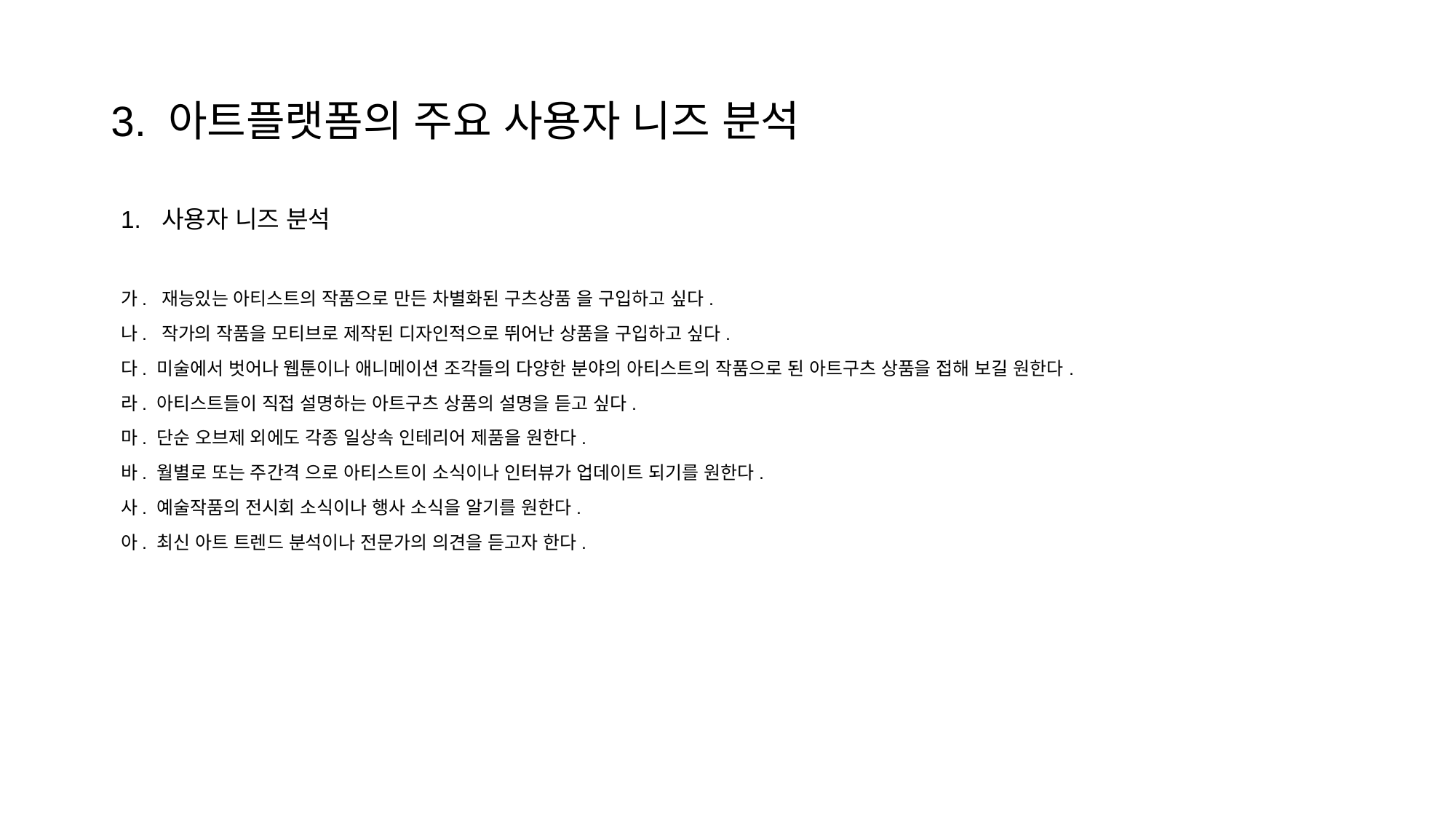

# 3. 아트플랫폼의 주요 사용자 니즈 분석
사용자 니즈 분석

가.  재능있는 아티스트의 작품으로 만든 차별화된 구츠상품 을 구입하고 싶다.
나.  작가의 작품을 모티브로 제작된 디자인적으로 뛰어난 상품을 구입하고 싶다.
다. 미술에서 벗어나 웹툰이나 애니메이션 조각들의 다양한 분야의 아티스트의 작품으로 된 아트구츠 상품을 접해 보길 원한다.
라. 아티스트들이 직접 설명하는 아트구츠 상품의 설명을 듣고 싶다.
마. 단순 오브제 외에도 각종 일상속 인테리어 제품을 원한다.
바. 월별로 또는 주간격 으로 아티스트이 소식이나 인터뷰가 업데이트 되기를 원한다.
사. 예술작품의 전시회 소식이나 행사 소식을 알기를 원한다.
아. 최신 아트 트렌드 분석이나 전문가의 의견을 듣고자 한다.